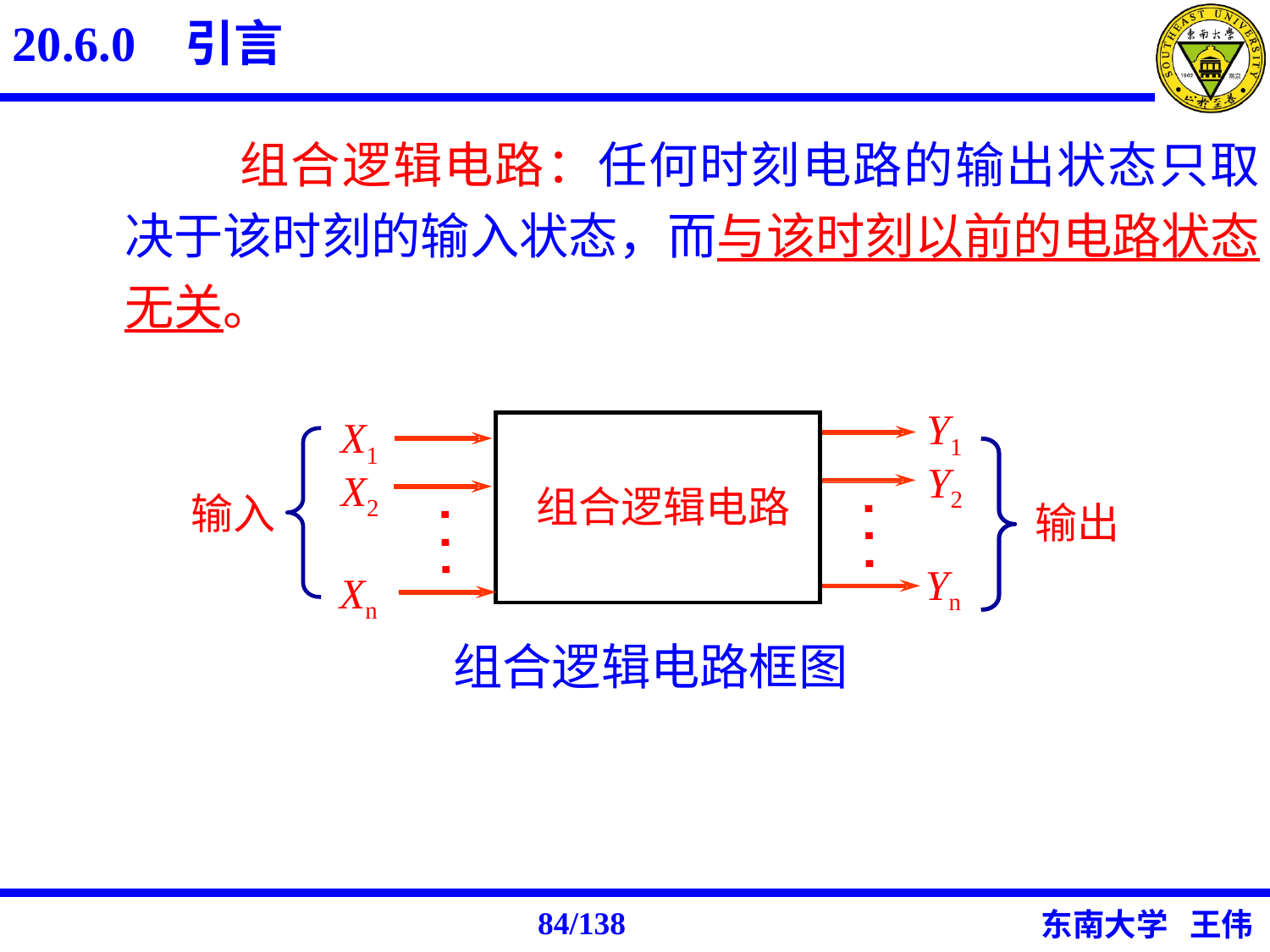

20.6.0   引言
        组合逻辑电路：任何时刻电路的输出状态只取决于该时刻的输入状态，而与该时刻以前的电路状态无关。
Y1
X1

Y2
X2
组合逻辑电路

输入
输出
. . .
. . .
Yn
Xn

组合逻辑电路框图